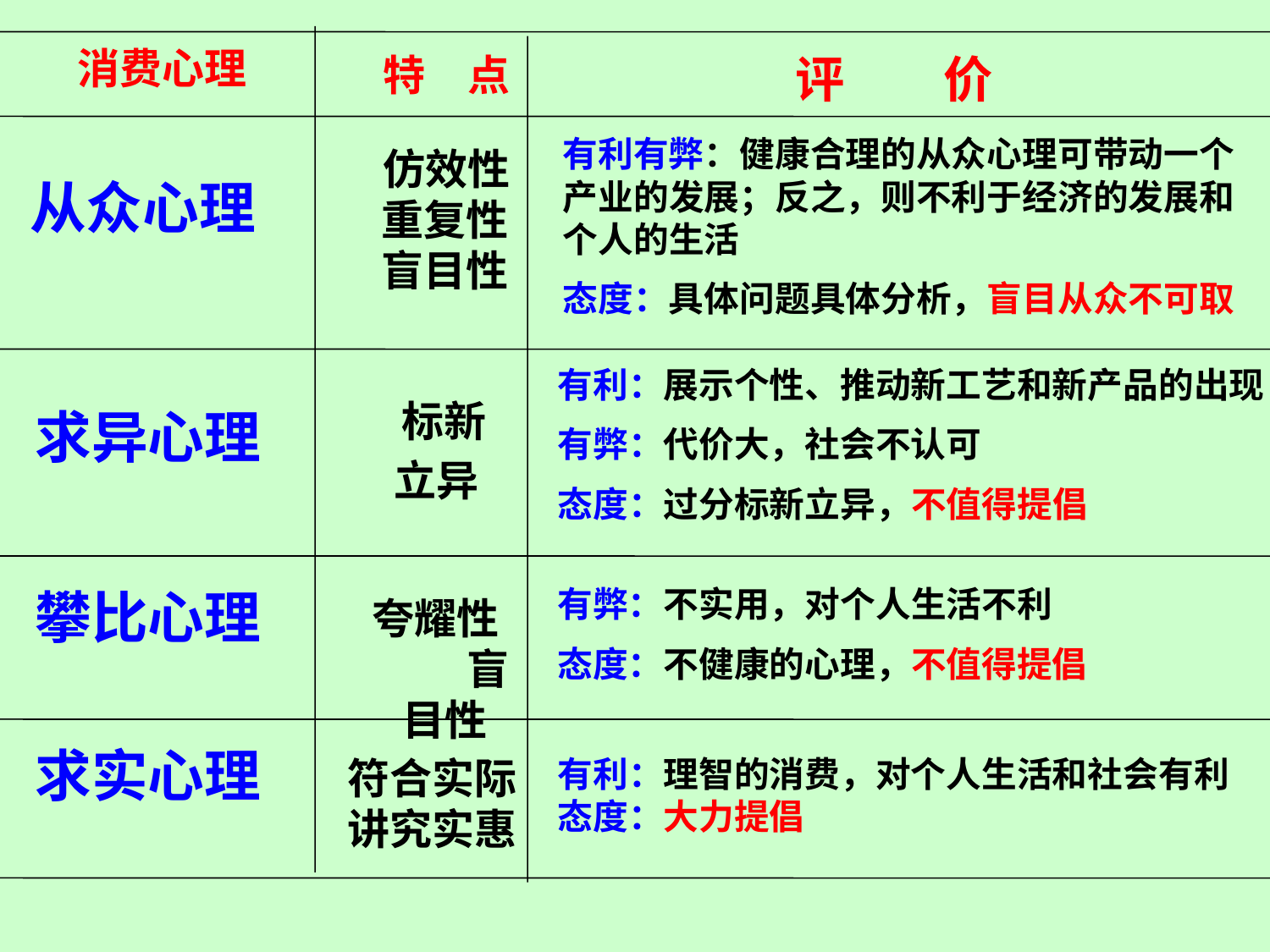

消费心理

特　点
评　　价

有利有弊：健康合理的从众心理可带动一个产业的发展；反之，则不利于经济的发展和个人的生活
态度：具体问题具体分析，盲目从众不可取
  仿效性
 重复性
 盲目性
从众心理

有利：展示个性、推动新工艺和新产品的出现
有弊：代价大，社会不认可
态度：过分标新立异，不值得提倡
 标新
立异
求异心理

攀比心理
有弊：不实用，对个人生活不利
态度：不健康的心理，不值得提倡
夸耀性            盲目性

求实心理
符合实际
讲究实惠
有利：理智的消费，对个人生活和社会有利   态度：大力提倡